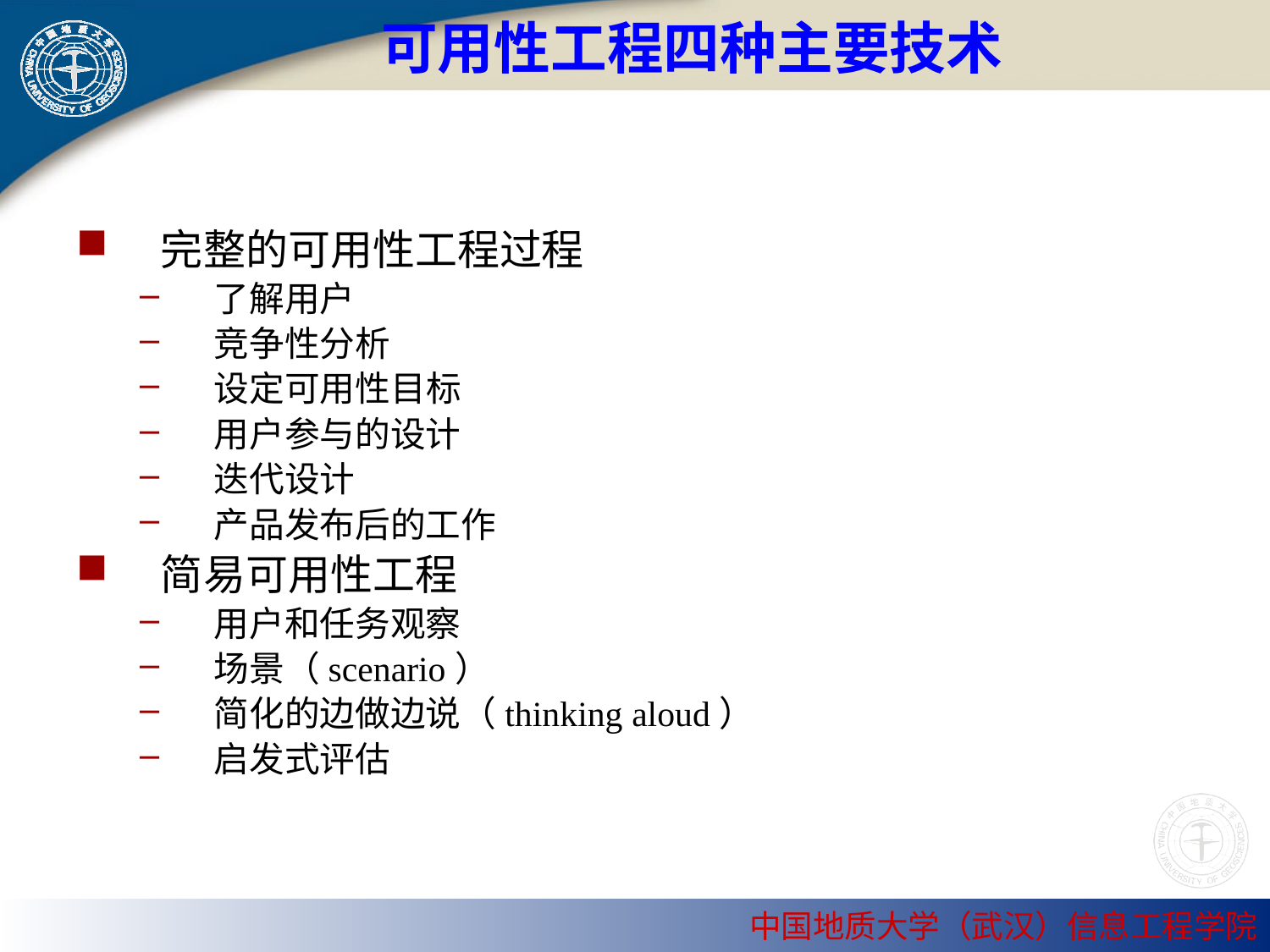

# 可用性工程四种主要技术
完整的可用性工程过程
了解用户
竞争性分析
设定可用性目标
用户参与的设计
迭代设计
产品发布后的工作
简易可用性工程
用户和任务观察
场景（scenario）
简化的边做边说（thinking aloud）
启发式评估